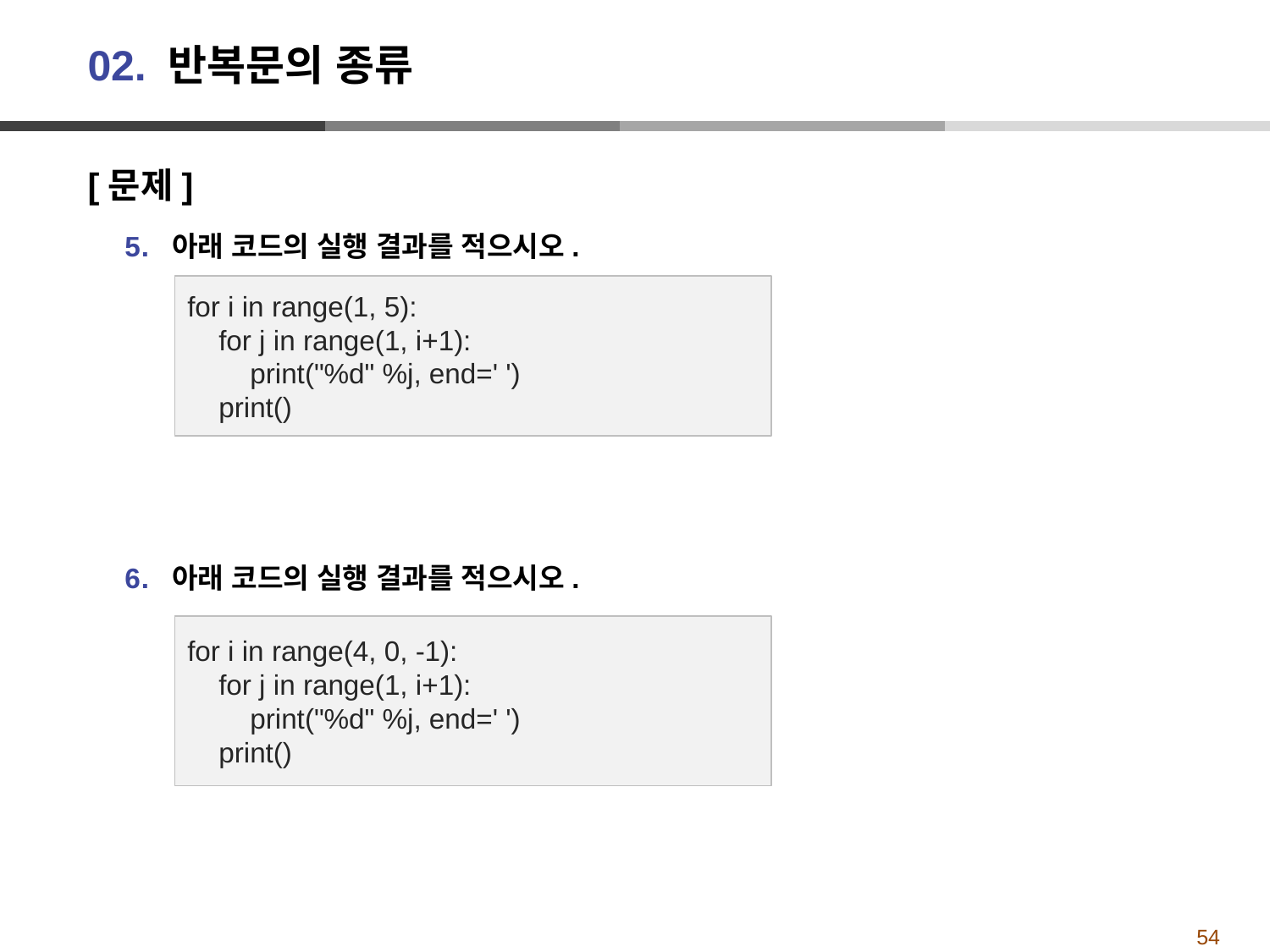

# 02. 반복문의 종류
[문제]
아래 코드의 실행 결과를 적으시오.

아래 코드의 실행 결과를 적으시오.

for i in range(1, 5):
    for j in range(1, i+1):
        print("%d" %j, end=' ')
    print()
for i in range(4, 0, -1):
    for j in range(1, i+1):
        print("%d" %j, end=' ')
    print()